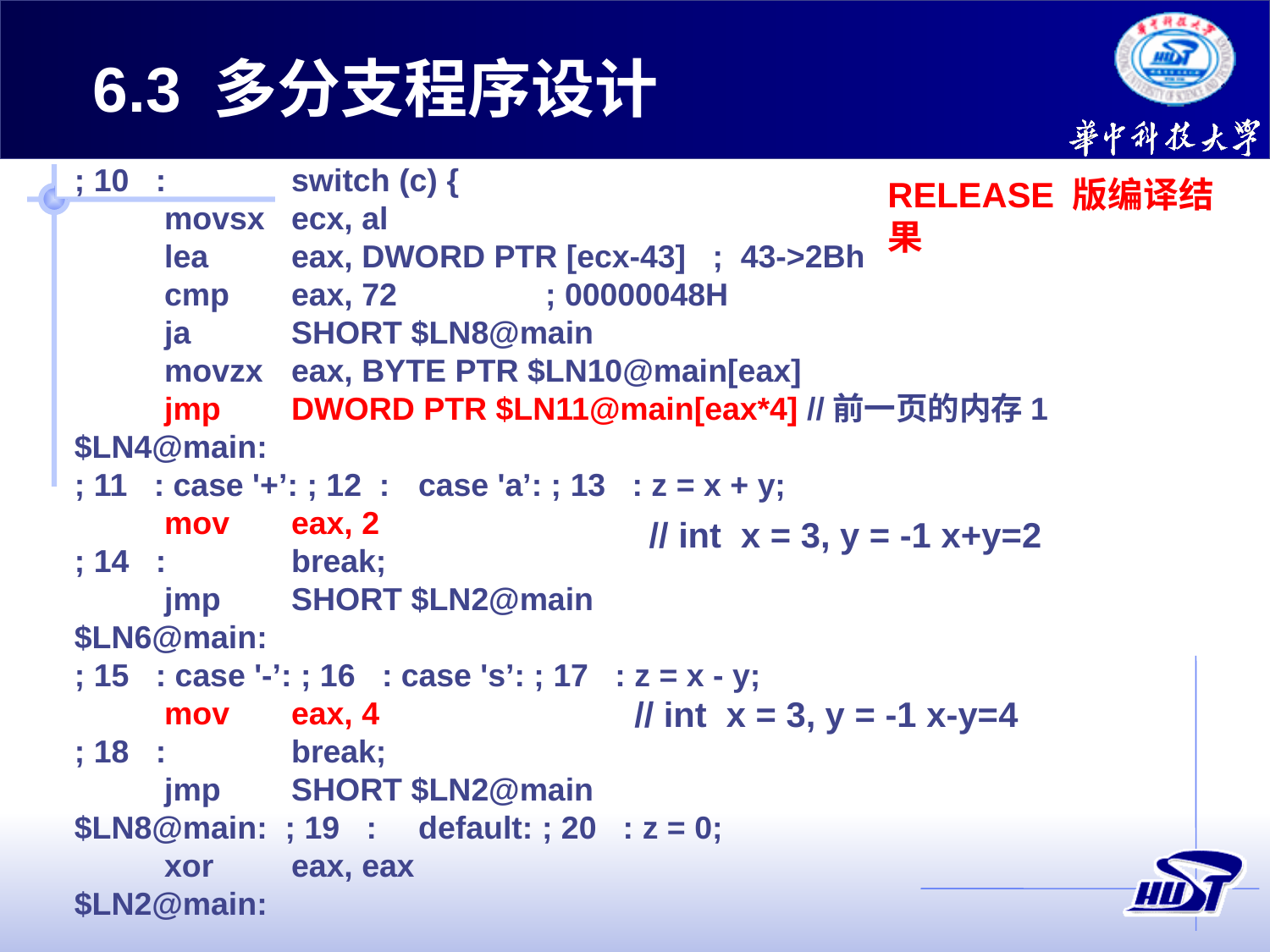

6.3 多分支程序设计
; 10   : 	switch (c) {
	movsx	ecx, al
	lea	eax, DWORD PTR [ecx-43]   ;  43->2Bh
	cmp	eax, 72		; 00000048H
	ja	SHORT $LN8@main
	movzx	eax, BYTE PTR $LN10@main[eax]
	jmp	DWORD PTR $LN11@main[eax*4] //前一页的内存1
$LN4@main:
; 11   : case '+’: ; 12  : 	case 'a’: ; 13   : z = x + y;
	mov	eax, 2
; 14   : 	break;
	jmp	SHORT $LN2@main
$LN6@main:
; 15   : case '-’: ; 16   : case 's’: ; 17   : z = x - y;
	mov	eax, 4
; 18   : 	break;
	jmp	SHORT $LN2@main
$LN8@main:  ; 19   : 	default: ; 20   : z = 0;
	xor	eax, eax
$LN2@main:
RELEASE 版编译结果
// int  x = 3, y = -1 x+y=2
// int  x = 3, y = -1 x-y=4